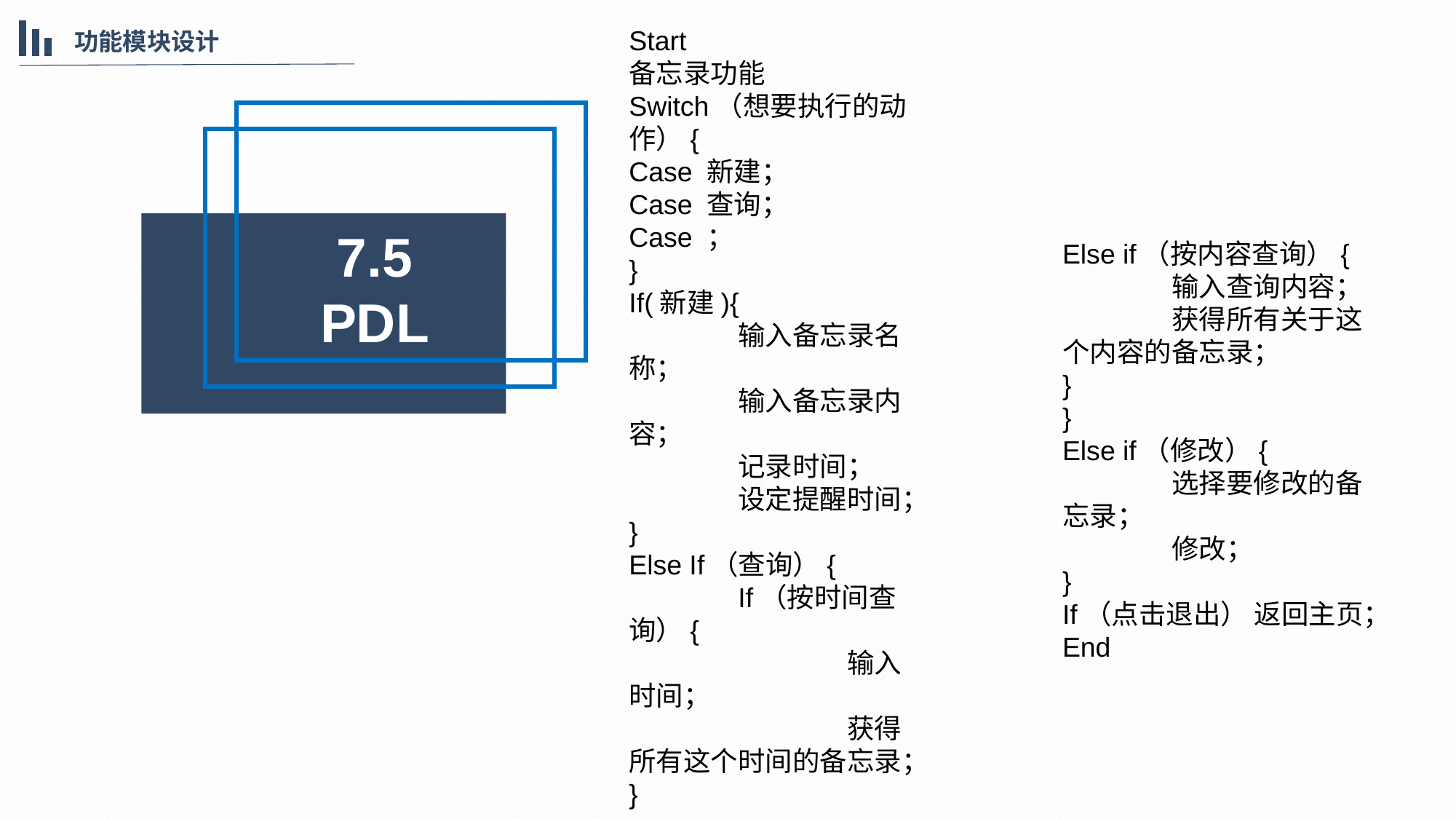

Start
备忘录功能
Switch（想要执行的动作）{
Case 新建；
Case 查询；
Case ；
}
If(新建){
	输入备忘录名称；
	输入备忘录内容；
	记录时间；
	设定提醒时间；
}
Else If（查询）{
	If（按时间查询）{
		输入时间；
		获得所有这个时间的备忘录；
}

功能模块设计

7.5
PDL
Else if（按内容查询）{
	输入查询内容；
	获得所有关于这个内容的备忘录；
}
}
Else if（修改）{
	选择要修改的备忘录；
	修改；
}
If（点击退出） 返回主页；
End